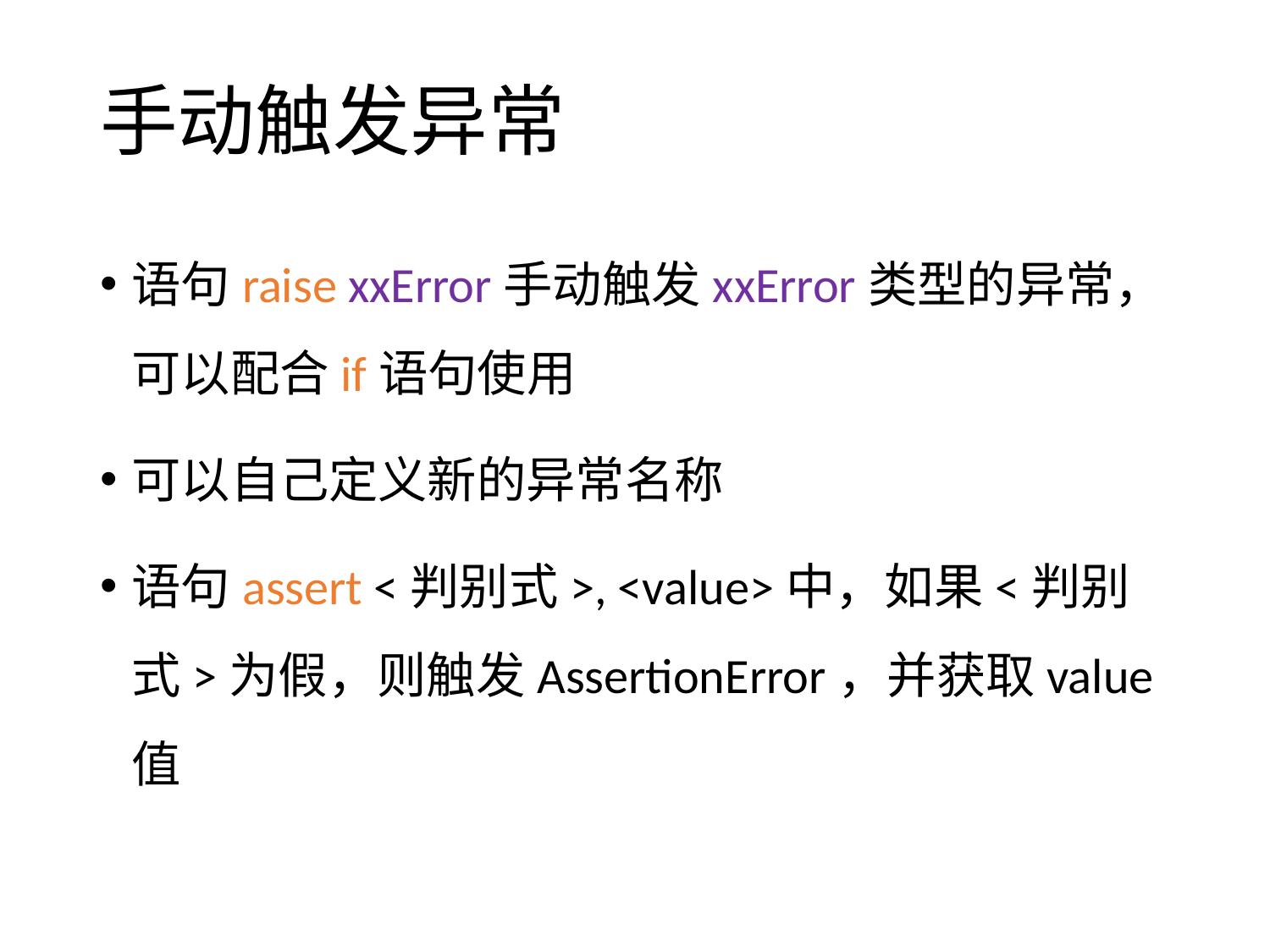

# 手动触发异常
语句raise xxError手动触发xxError类型的异常，可以配合if语句使用
可以自己定义新的异常名称
语句assert <判别式>, <value>中，如果<判别式>为假，则触发AssertionError，并获取value值